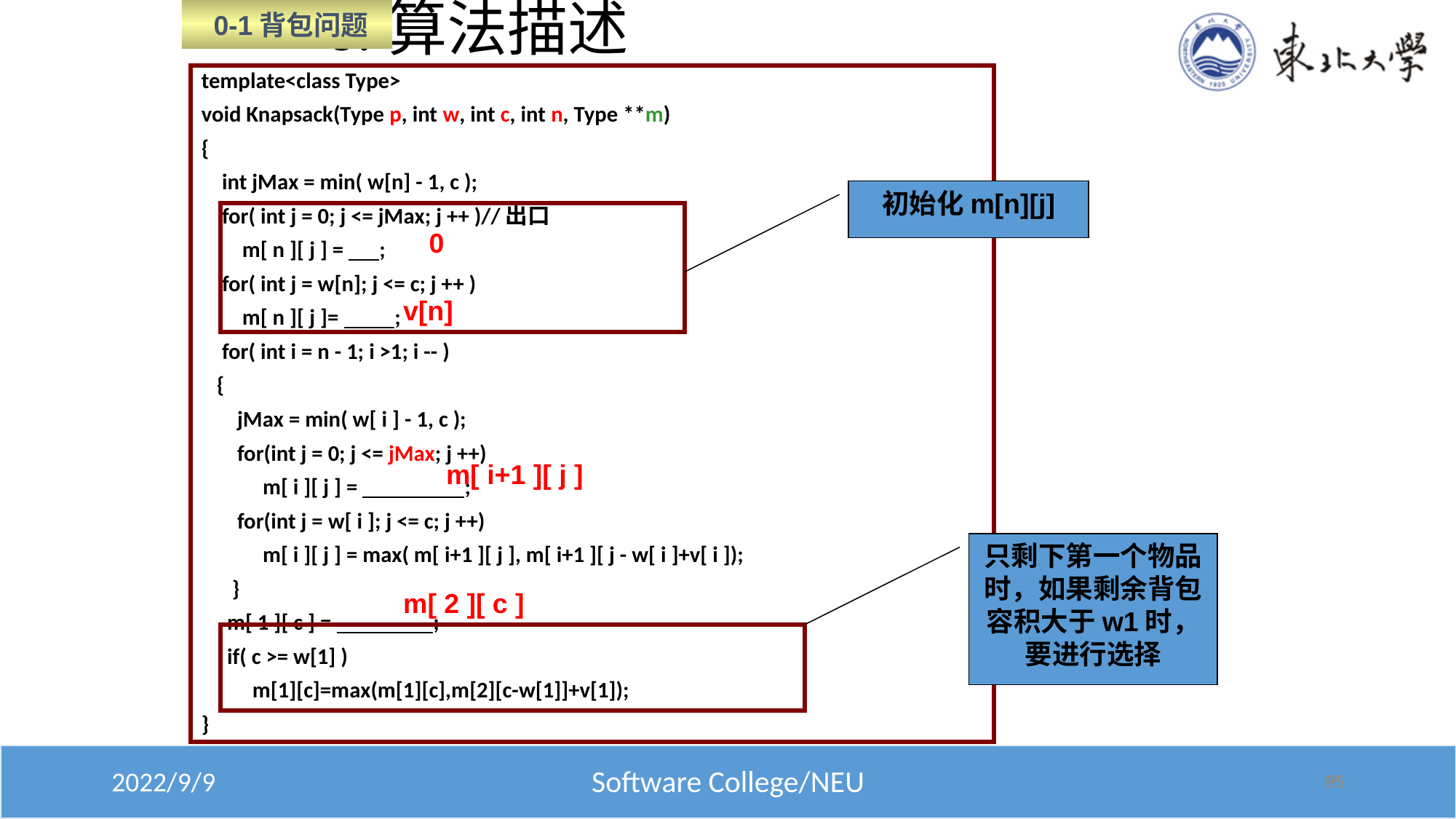

0-1背包问题
# 3.算法描述
template<class Type>
void Knapsack(Type p, int w, int c, int n, Type **m)
{
    int jMax = min( w[n] - 1, c );
    for( int j = 0; j <= jMax; j ++ )//出口
        m[ n ][ j ] =       ;
    for( int j = w[n]; j <= c; j ++ )
        m[ n ][ j ]=           ;
    for( int i = n - 1; i >1; i -- )
   {
       jMax = min( w[ i ] - 1, c );
       for(int j = 0; j <= jMax; j ++)
            m[ i ][ j ] =                     ;
       for(int j = w[ i ]; j <= c; j ++)
            m[ i ][ j ] = max( m[ i+1 ][ j ], m[ i+1 ][ j - w[ i ]+v[ i ]);
      }
     m[ 1 ][ c ] =                    ;
     if( c >= w[1] )
          m[1][c]=max(m[1][c],m[2][c-w[1]]+v[1]);
}
初始化m[n][j]

0
v[n]
m[ i+1 ][ j ]
只剩下第一个物品时，如果剩余背包容积大于w1时，要进行选择
m[ 2 ][ c ]

95